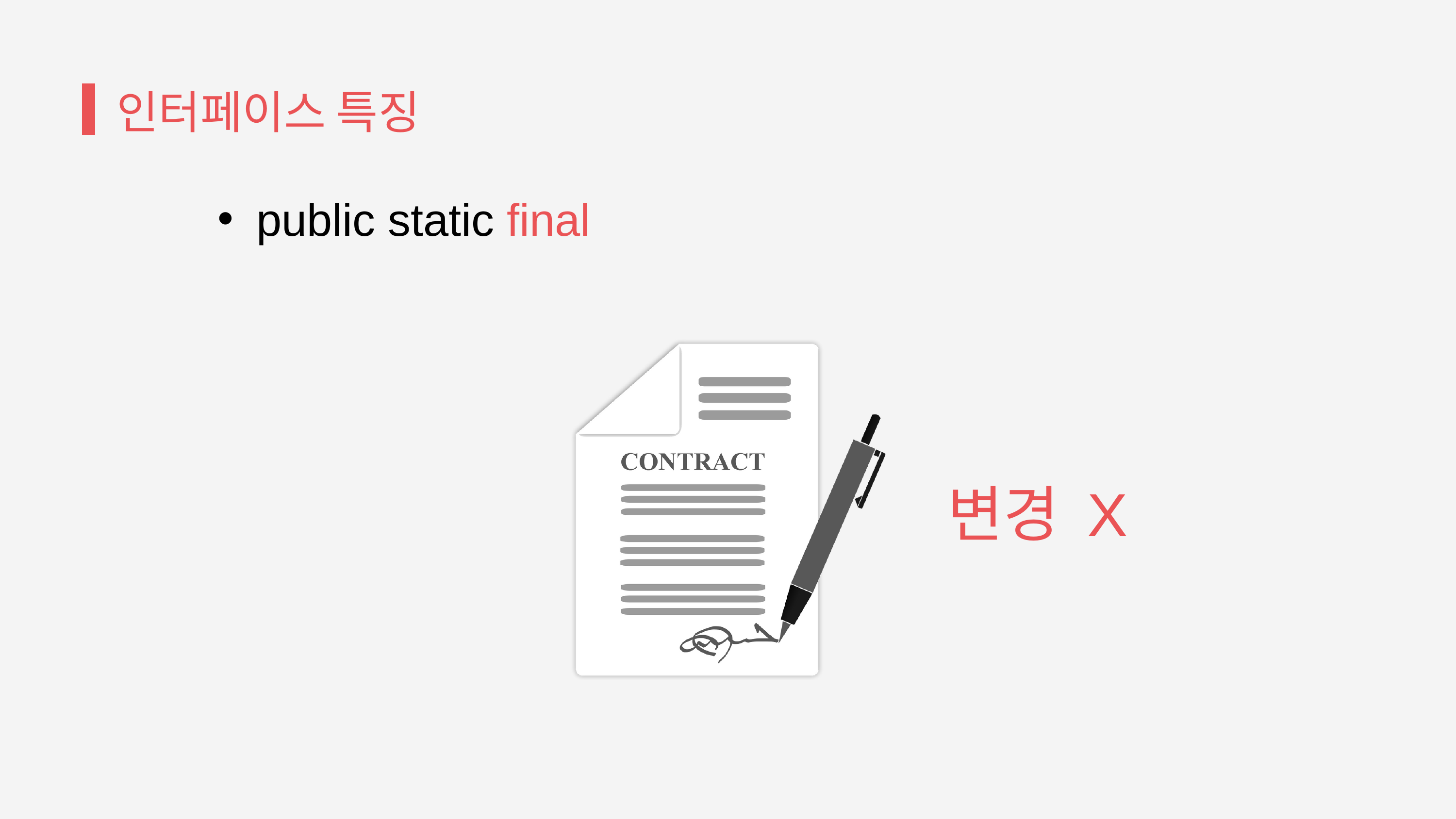

인터페이스 특징

public static final

변경 X